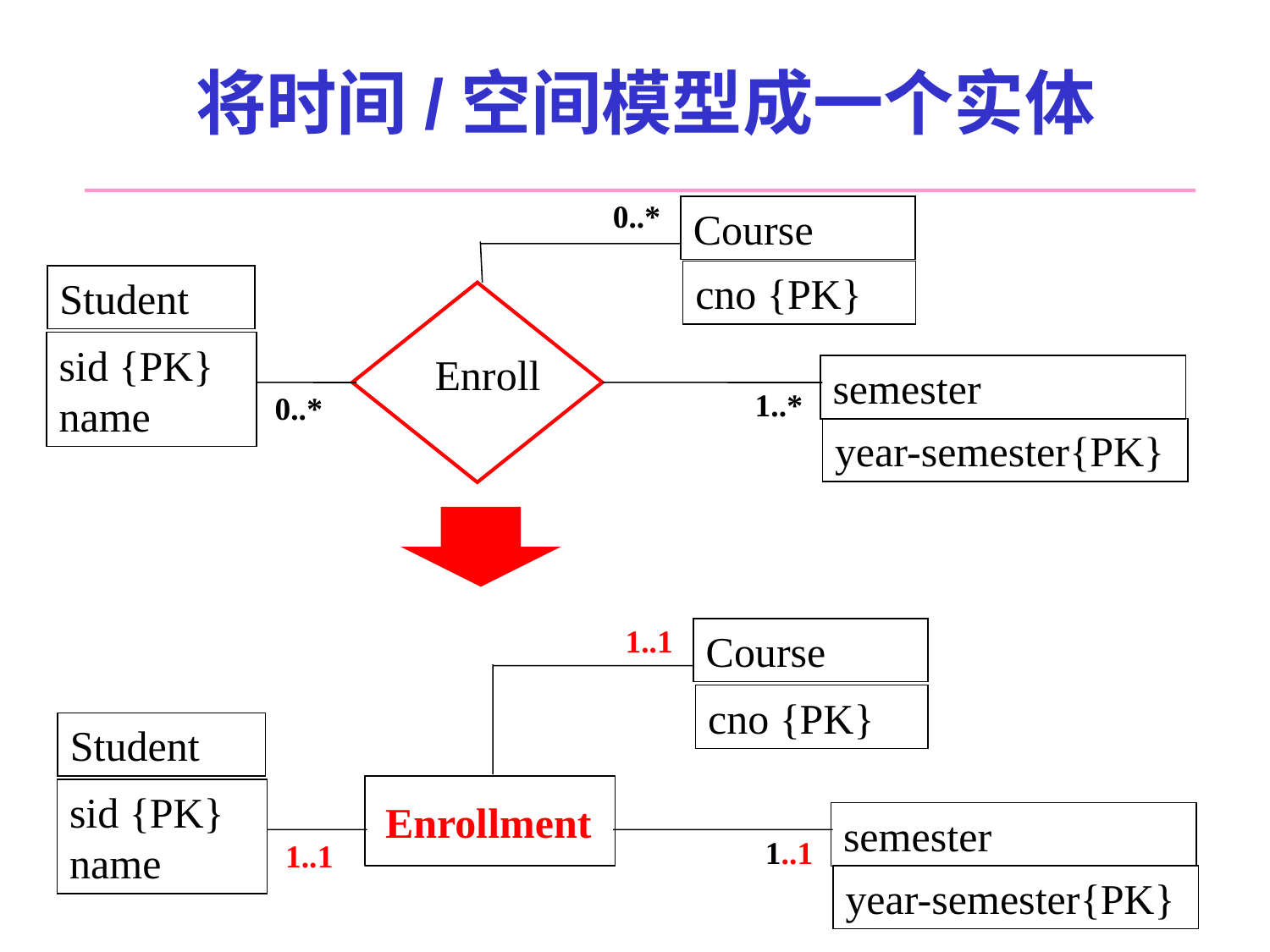

# 将时间/空间模型成一个实体
0..*
Course

cno {PK}
Student

sid {PK}
name
Enroll
semester
1..*

0..*

year-semester{PK}

1..1
Course

cno {PK}
Student

sid {PK}
name
Enrollment
semester
1..1

1..1

year-semester{PK}